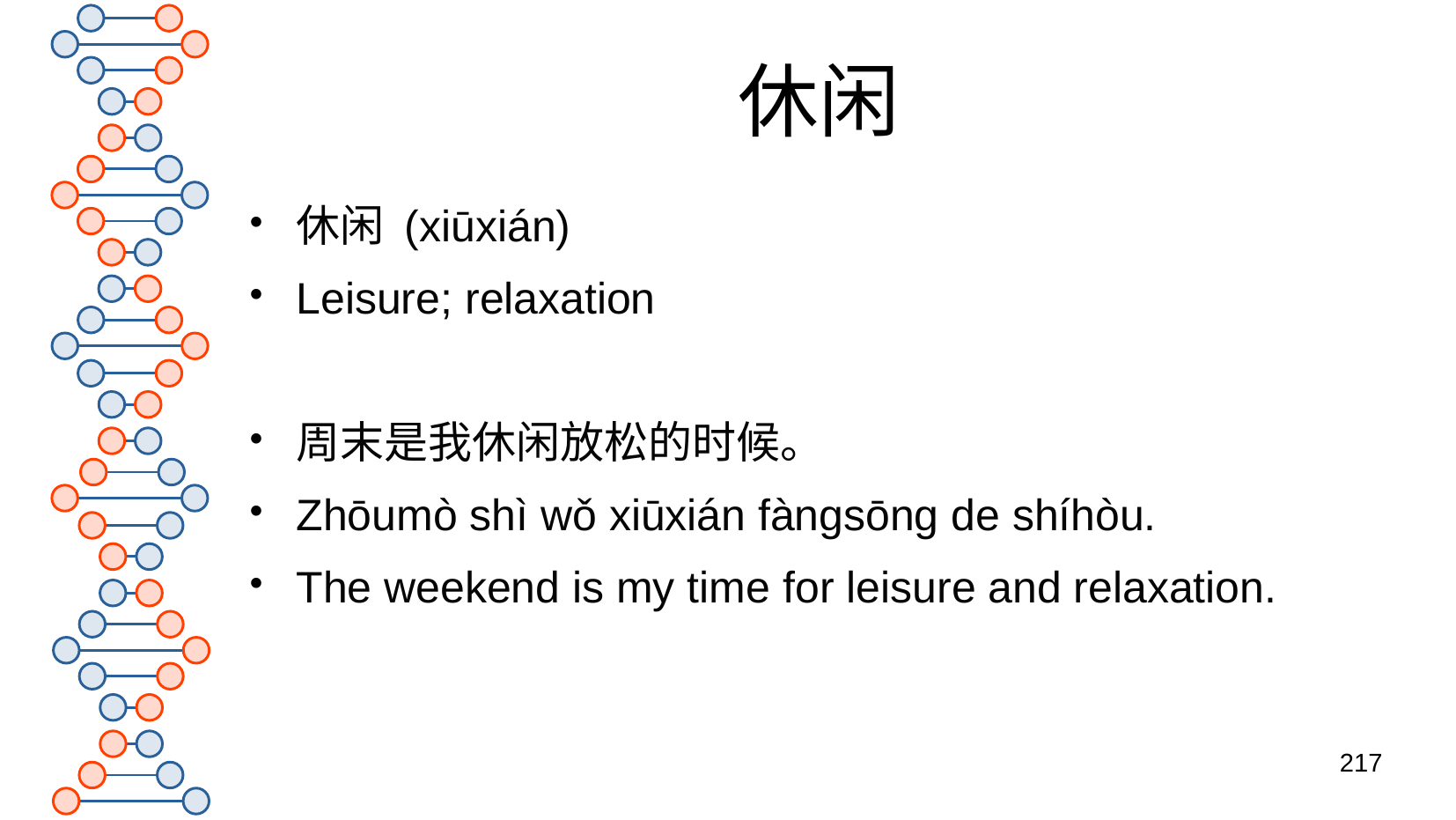

# 休闲
休闲 (xiūxián)
Leisure; relaxation

周末是我休闲放松的时候。
Zhōumò shì wǒ xiūxián fàngsōng de shíhòu.
The weekend is my time for leisure and relaxation.

217